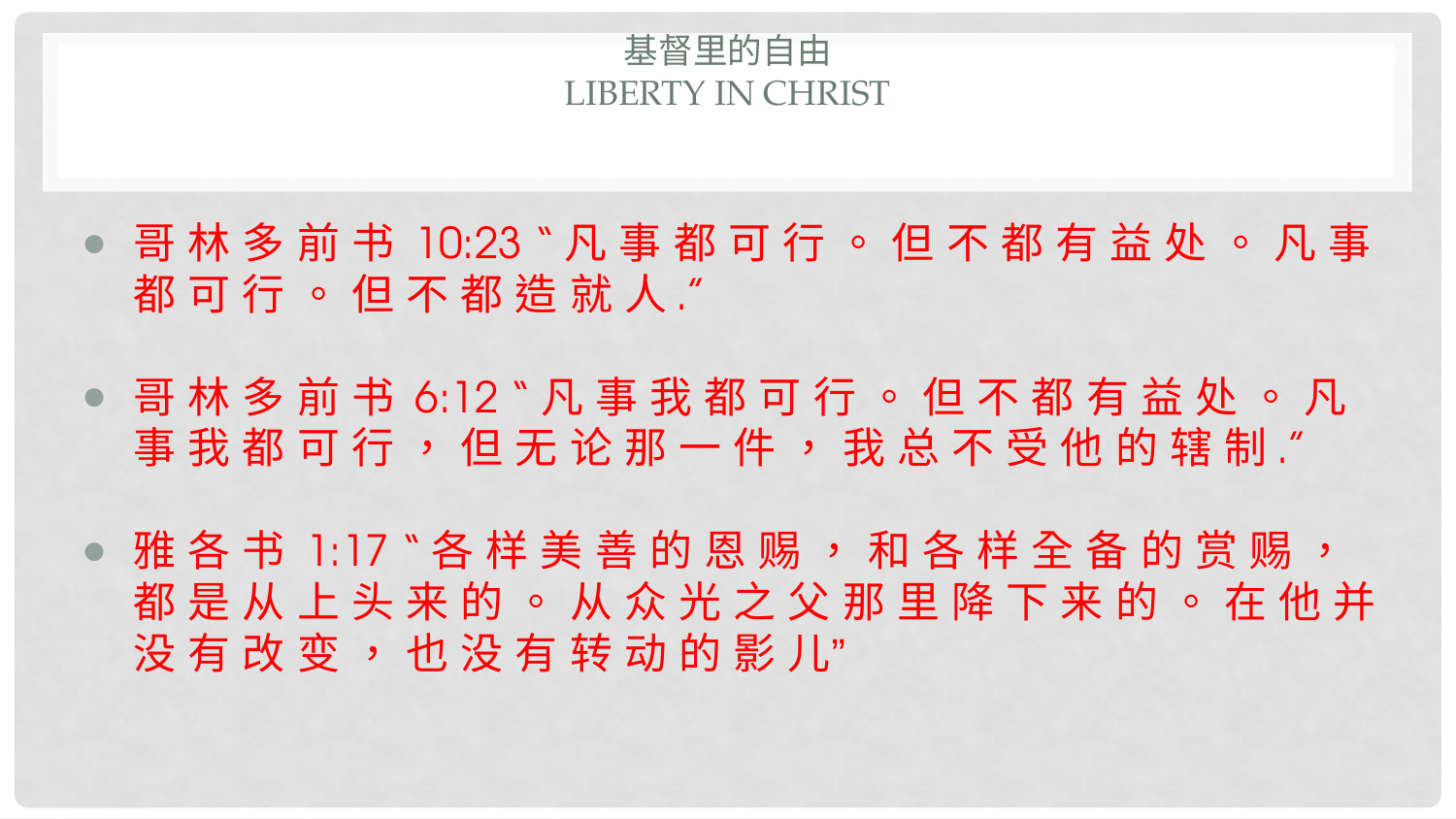

# 基督里的自由 Liberty in Christ
哥 林 多 前 书 10:23 “凡 事 都 可 行 。 但 不 都 有 益 处 。 凡 事 都 可 行 。 但 不 都 造 就 人.”

哥 林 多 前 书 6:12 “凡 事 我 都 可 行 。 但 不 都 有 益 处 。 凡 事 我 都 可 行 ， 但 无 论 那 一 件 ， 我 总 不 受 他 的 辖 制.”

雅 各 书 1:17 “各 样 美 善 的 恩 赐 ， 和 各 样 全 备 的 赏 赐 ， 都 是 从 上 头 来 的 。 从 众 光 之 父 那 里 降 下 来 的 。 在 他 并 没 有 改 变 ， 也 没 有 转 动 的 影 儿”